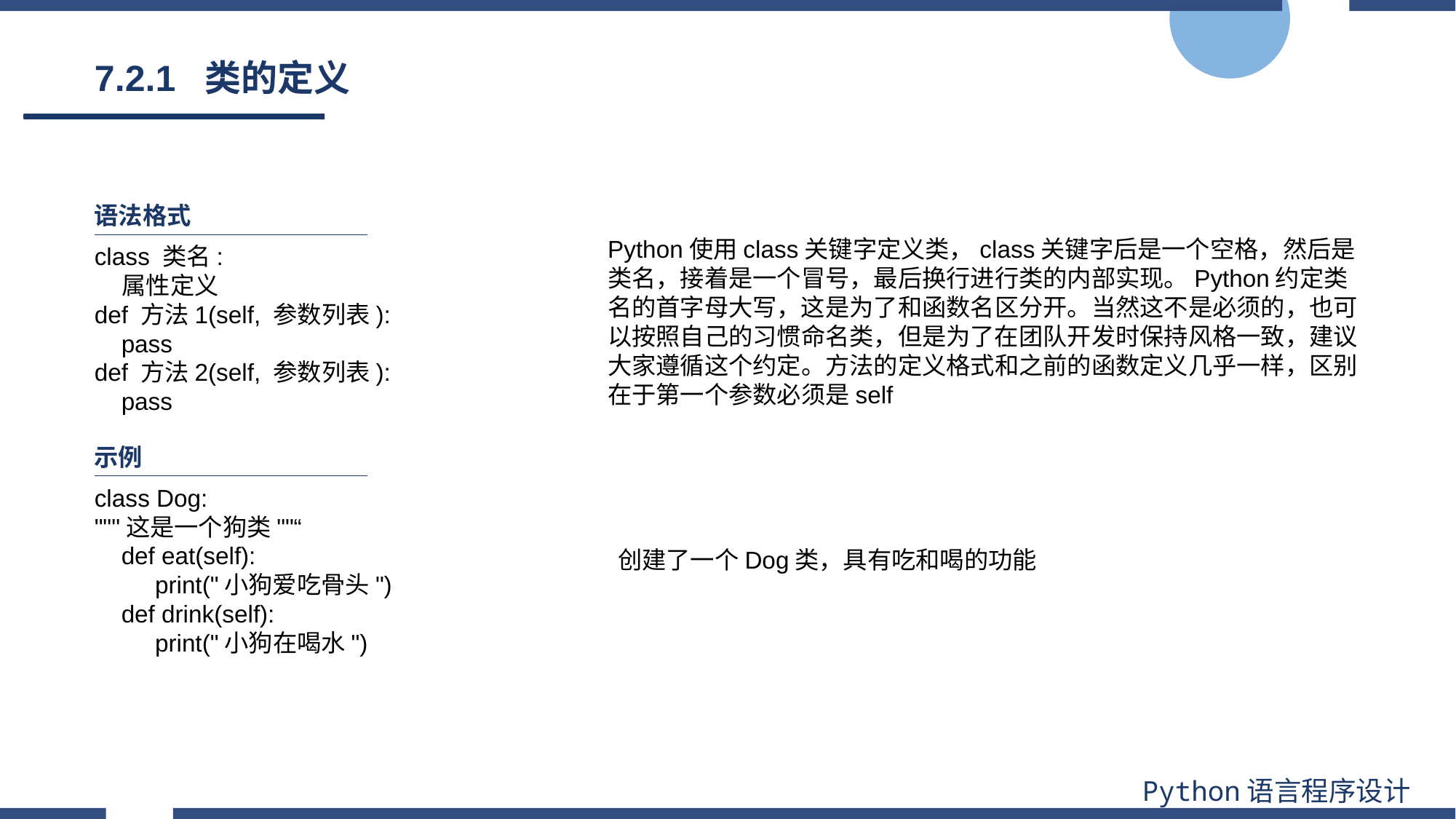

# 7.2.1  类的定义
语法格式
Python使用class关键字定义类，class关键字后是一个空格，然后是类名，接着是一个冒号，最后换行进行类的内部实现。Python约定类名的首字母大写，这是为了和函数名区分开。当然这不是必须的，也可以按照自己的习惯命名类，但是为了在团队开发时保持风格一致，建议大家遵循这个约定。方法的定义格式和之前的函数定义几乎一样，区别在于第一个参数必须是self
class 类名:
    属性定义
def 方法1(self, 参数列表):
    pass
def 方法2(self, 参数列表):
    pass
示例
class Dog:
"""这是一个狗类""“
    def eat(self):
         print("小狗爱吃骨头")
    def drink(self):
         print("小狗在喝水")
创建了一个Dog类，具有吃和喝的功能